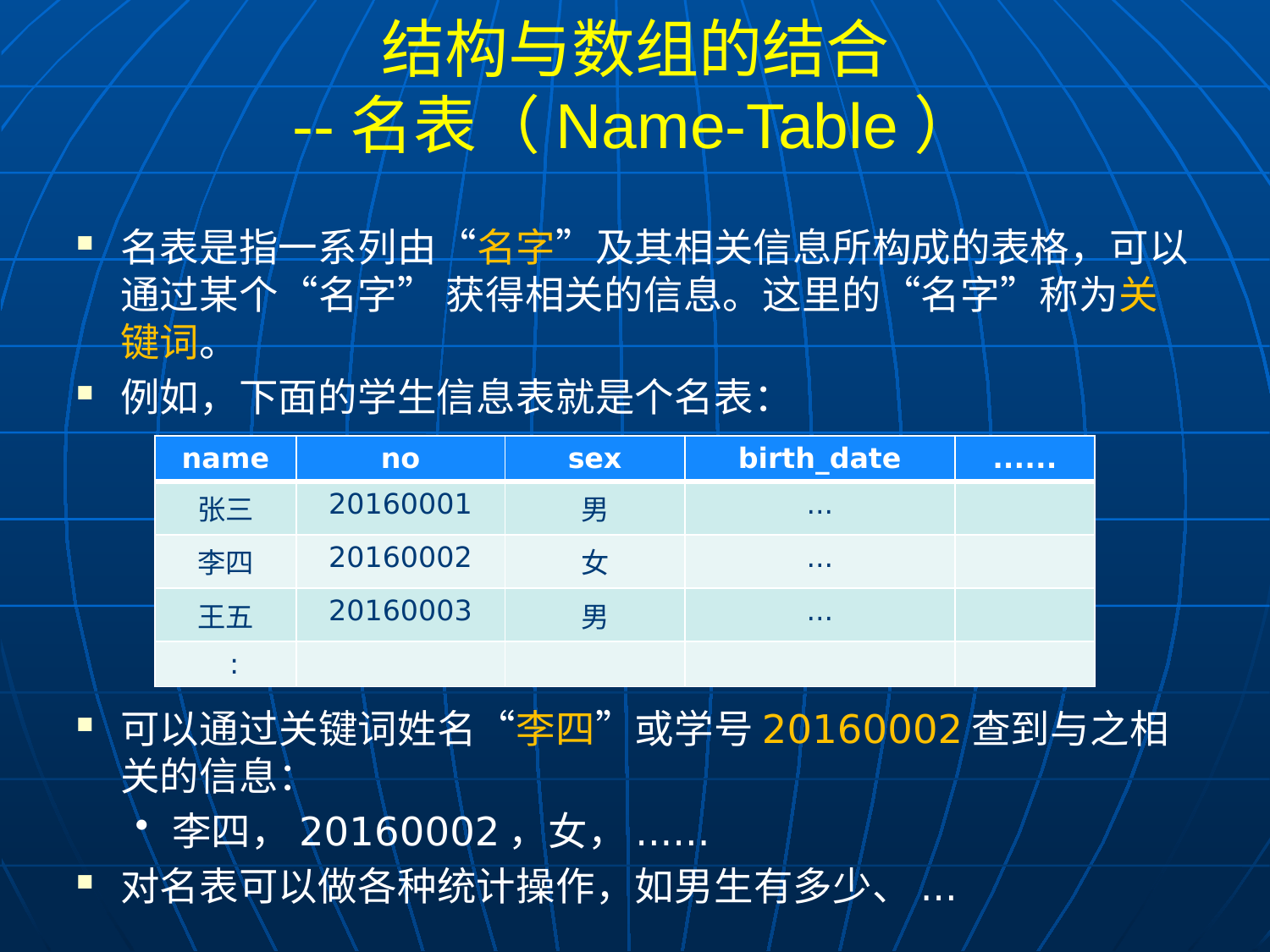

# 结构与数组的结合 --名表（Name-Table）
名表是指一系列由“名字”及其相关信息所构成的表格，可以通过某个“名字” 获得相关的信息。这里的“名字”称为关键词。
例如，下面的学生信息表就是个名表：

可以通过关键词姓名“李四”或学号20160002查到与之相关的信息：
李四，20160002，女，......
对名表可以做各种统计操作，如男生有多少、...

| name | no | sex | birth\_date | ...... |
| --- | --- | --- | --- | --- |
| 张三 | 20160001 | 男 | ... |  |
| 李四 | 20160002 | 女 | ... |  |
| 王五 | 20160003 | 男 | ... |  |
| : |  |  |  |  |